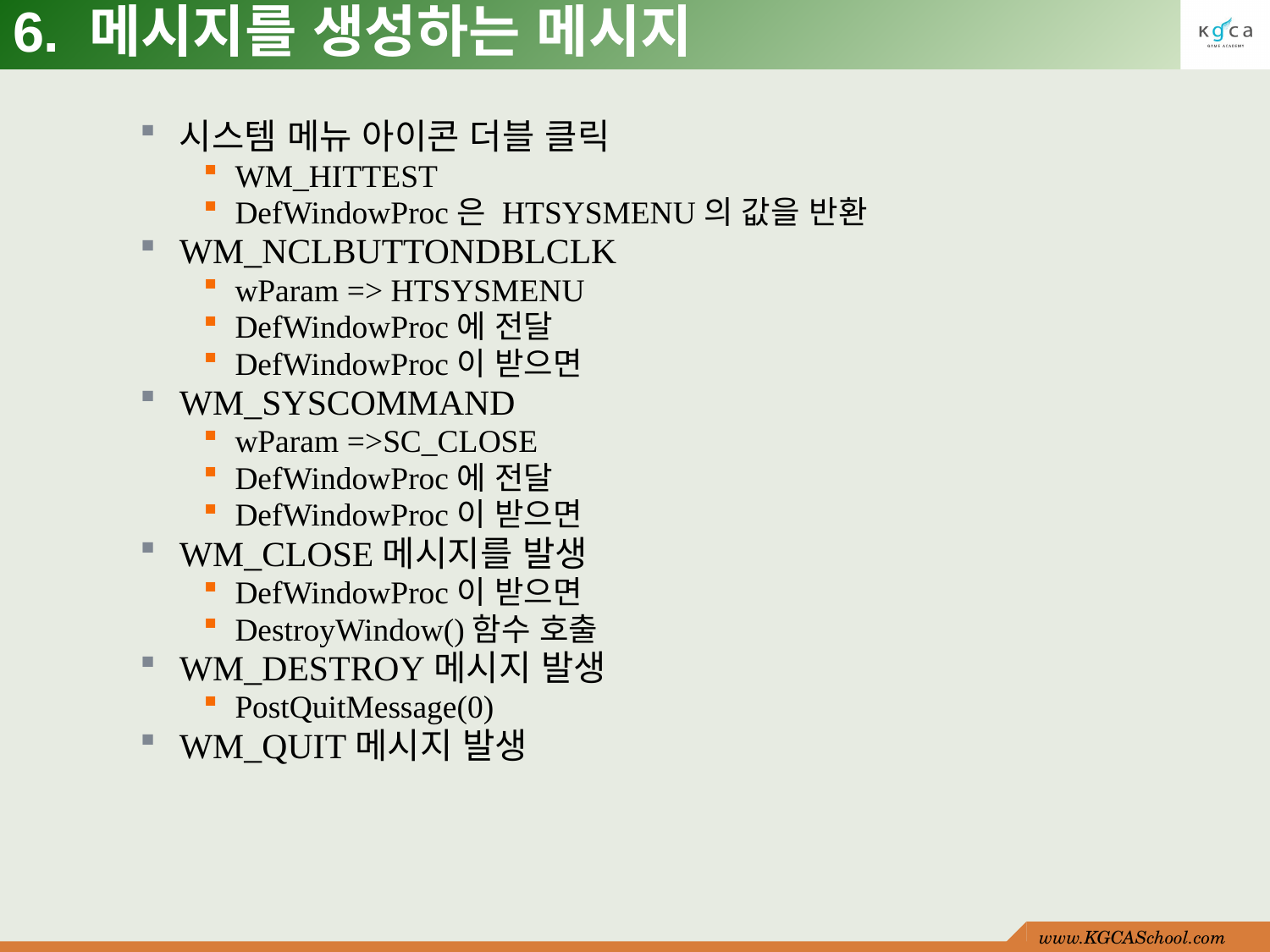

# 6. 메시지를 생성하는 메시지
시스템 메뉴 아이콘 더블 클릭
WM_HITTEST
DefWindowProc은 HTSYSMENU의 값을 반환
WM_NCLBUTTONDBLCLK
wParam => HTSYSMENU
DefWindowProc에 전달
DefWindowProc이 받으면
WM_SYSCOMMAND
wParam =>SC_CLOSE
DefWindowProc에 전달
DefWindowProc이 받으면
WM_CLOSE메시지를 발생
DefWindowProc이 받으면
DestroyWindow()함수 호출
WM_DESTROY메시지 발생
PostQuitMessage(0)
WM_QUIT메시지 발생